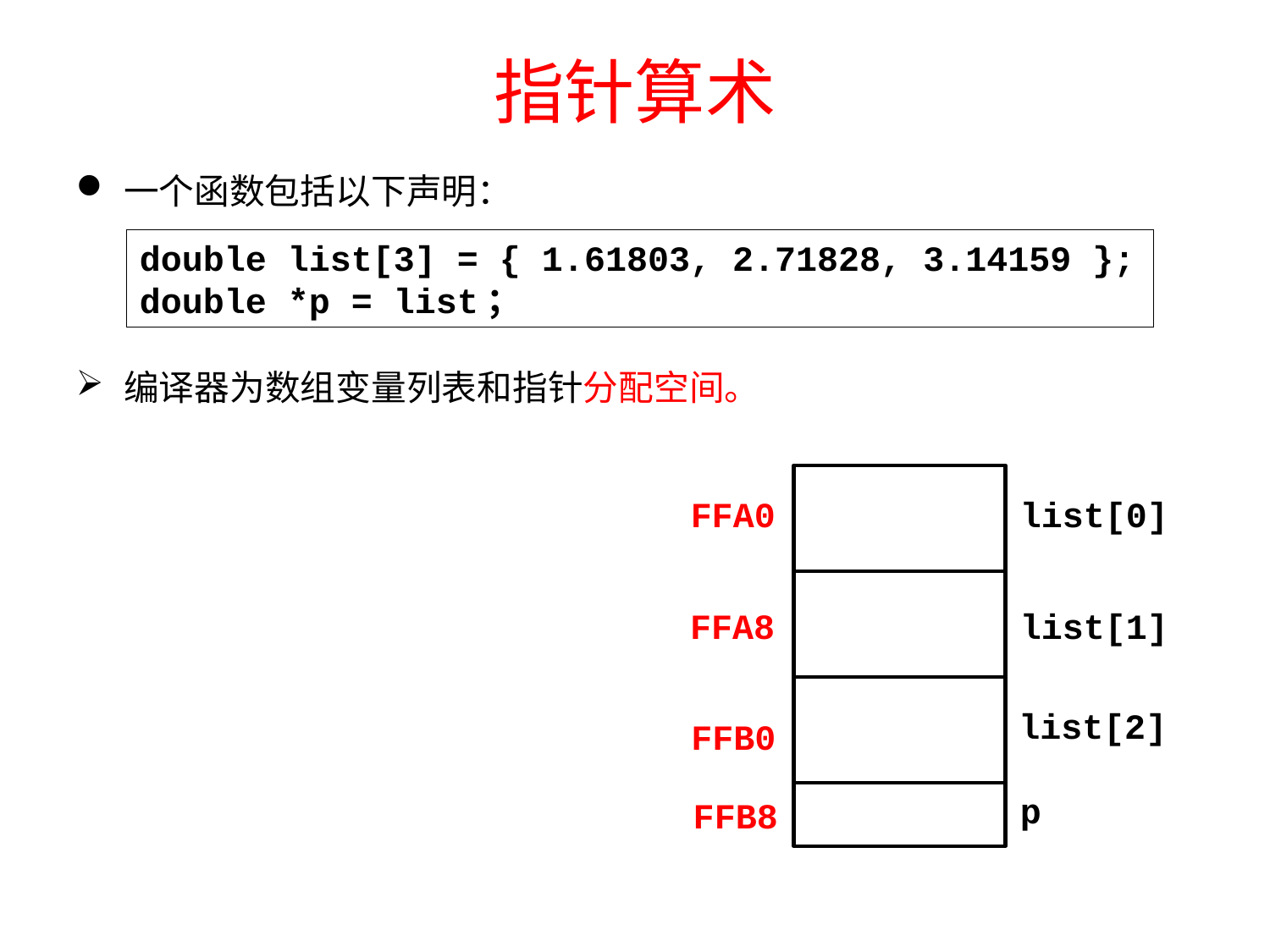

# 指针算术
一个函数包括以下声明：
double list[3] = { 1.61803, 2.71828, 3.14159 };
double *p = list；
编译器为数组变量列表和指针分配空间。

FFA0
list[0]
FFA8
list[1]
list[2]
FFB0
p
FFB8